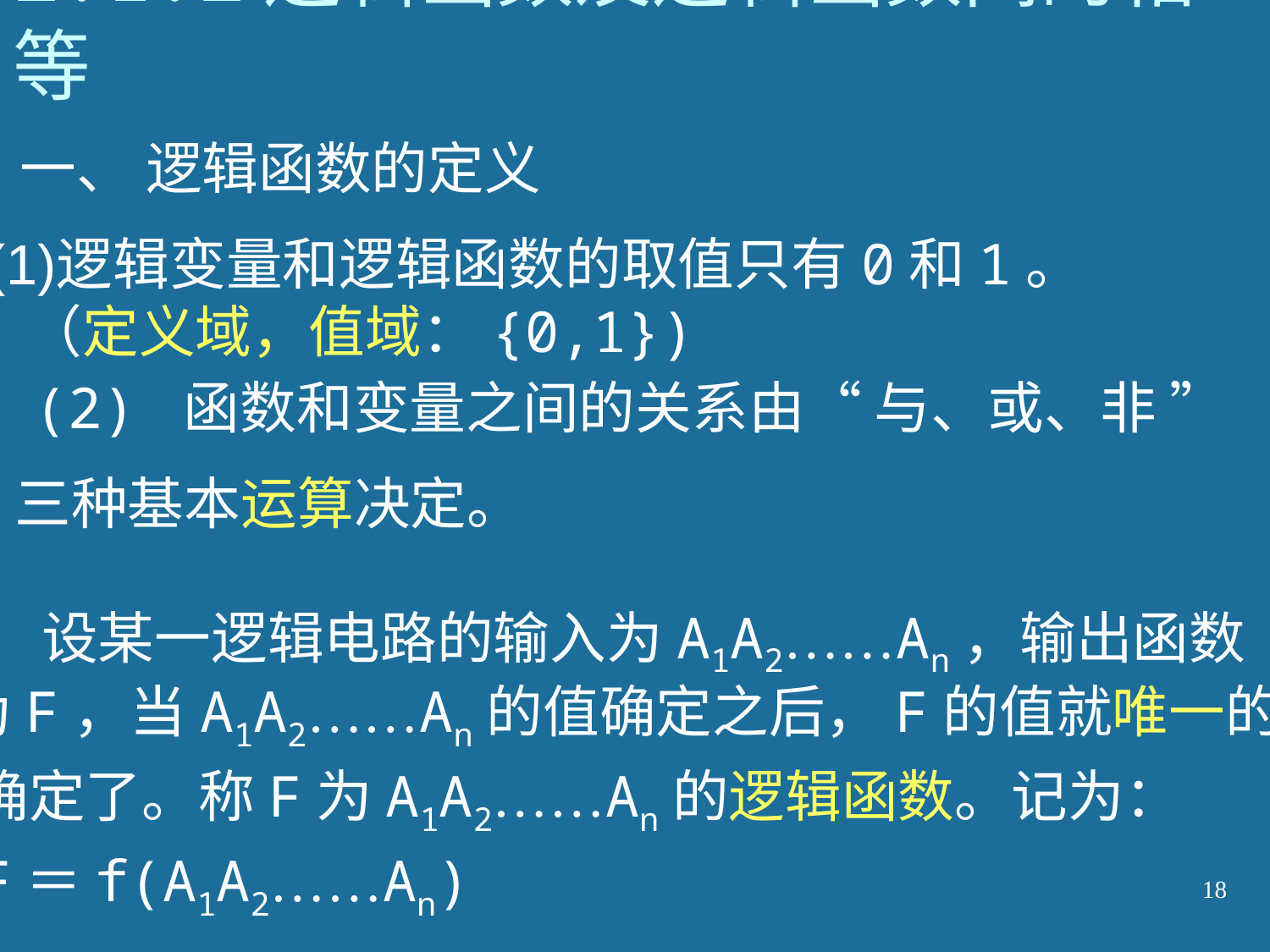

# 2.1.2逻辑函数及逻辑函数间的相等
一、 逻辑函数的定义
逻辑变量和逻辑函数的取值只有0和1。
  （定义域，值域：{0,1})
(2) 函数和变量之间的关系由“ 与、或、非 ”
三种基本运算决定。
设某一逻辑电路的输入为A1A2……An，输出函数
为F，当A1A2……An的值确定之后，F的值就唯一的
确定了。称F为A1A2……An的逻辑函数。记为：
F＝f(A1A2……An)
18